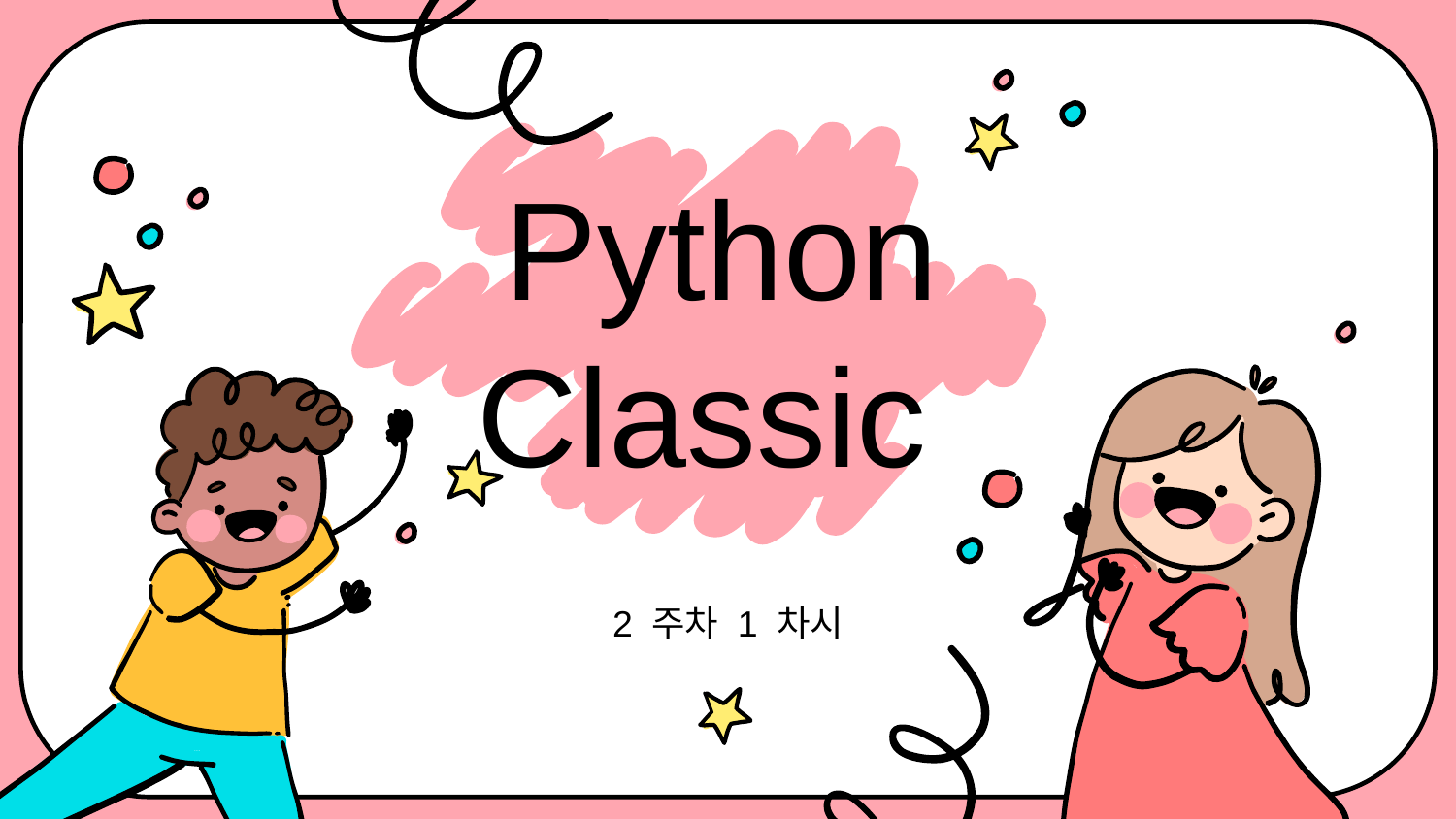

# Python Classic

2 주차 1 차시